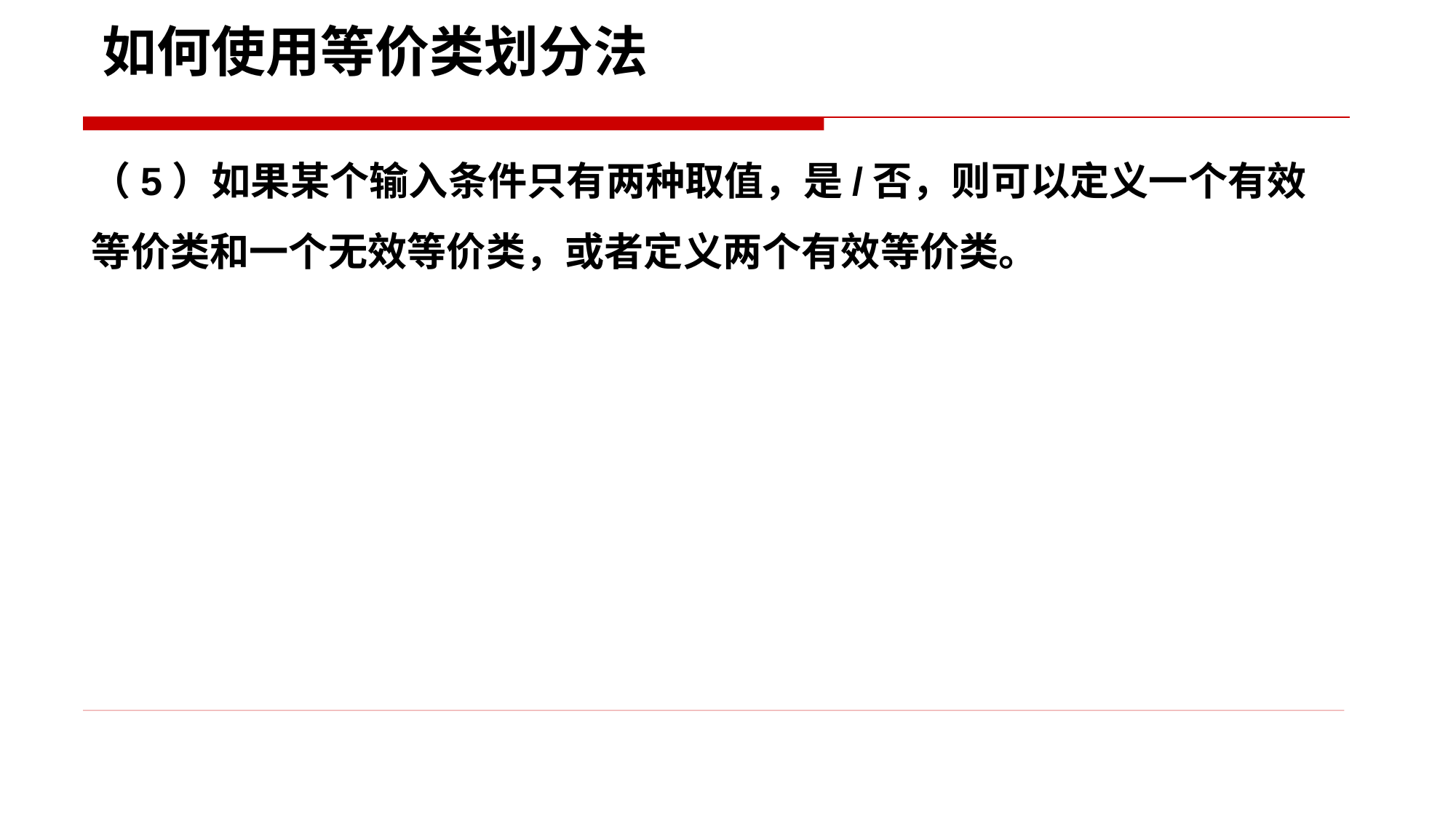

如何使用等价类划分法
（5）如果某个输入条件只有两种取值，是/否，则可以定义一个有效等价类和一个无效等价类，或者定义两个有效等价类。